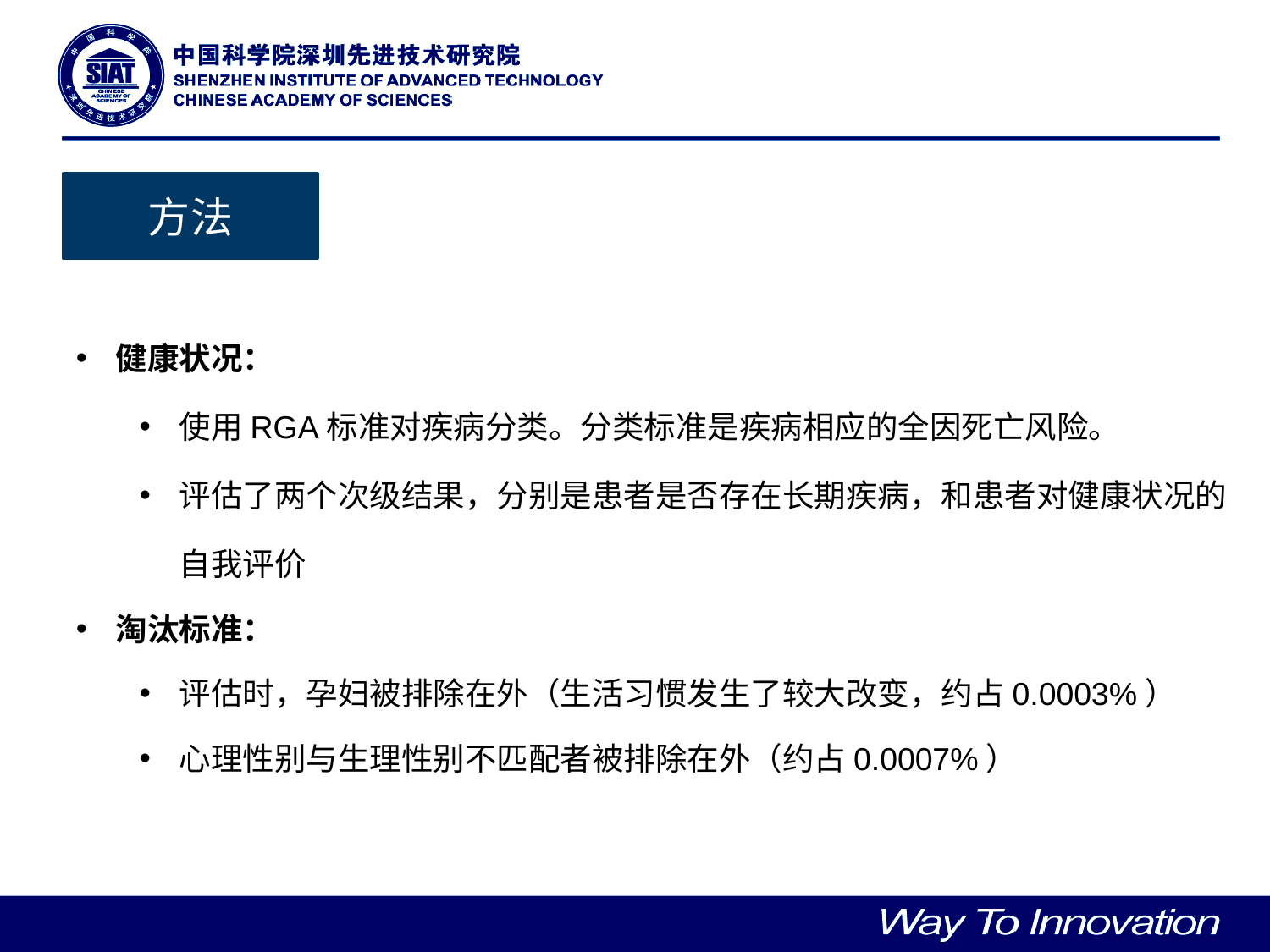

方法
健康状况：
使用RGA标准对疾病分类。分类标准是疾病相应的全因死亡风险。
评估了两个次级结果，分别是患者是否存在长期疾病，和患者对健康状况的自我评价
淘汰标准：
评估时，孕妇被排除在外（生活习惯发生了较大改变，约占0.0003%）
心理性别与生理性别不匹配者被排除在外（约占0.0007%）